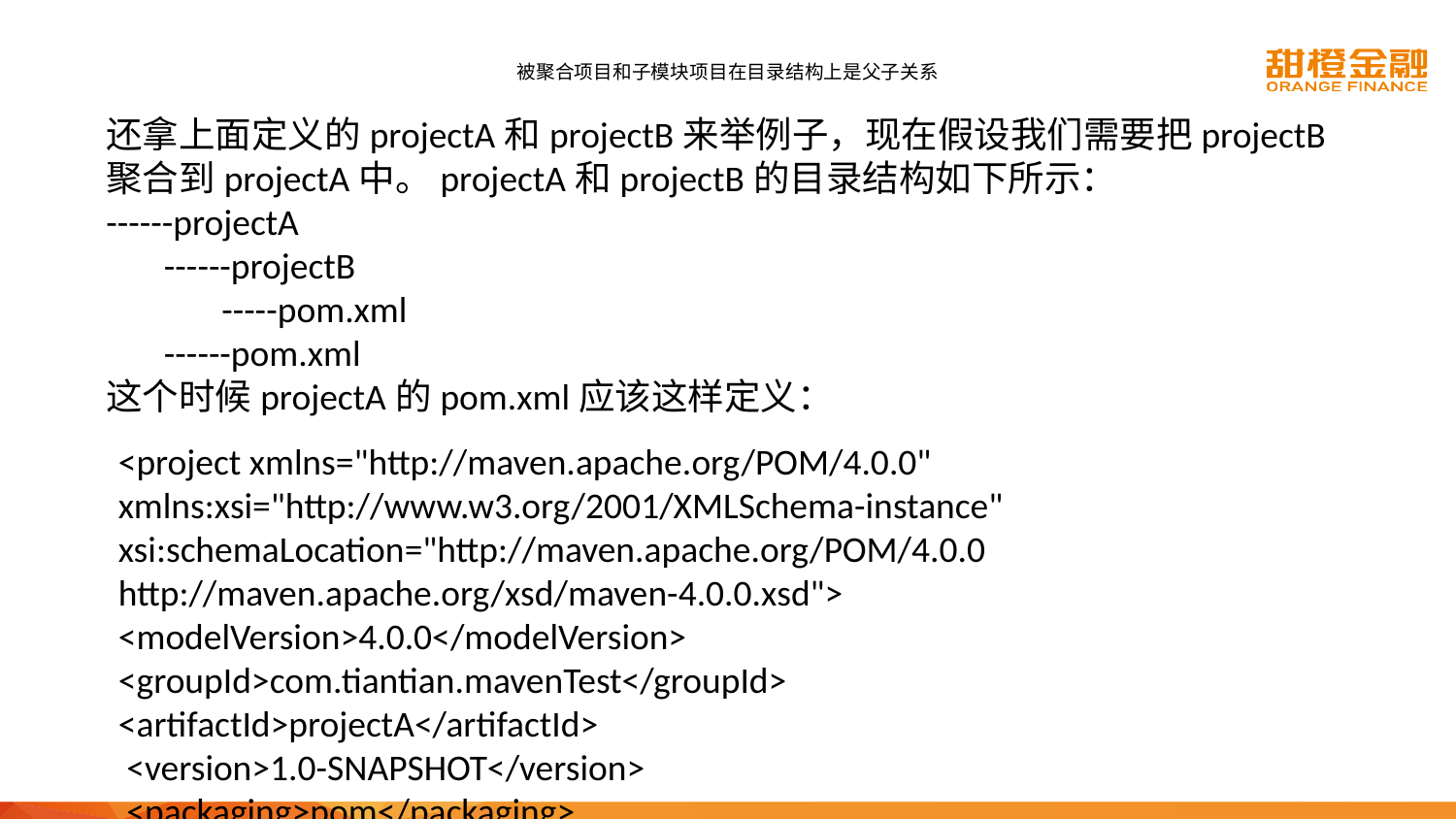

# 被聚合项目和子模块项目在目录结构上是父子关系
还拿上面定义的projectA和projectB来举例子，现在假设我们需要把projectB聚合到projectA中。projectA和projectB的目录结构如下所示：
------projectA
       ------projectB
              -----pom.xml
       ------pom.xml
这个时候projectA的pom.xml应该这样定义：
<project xmlns="http://maven.apache.org/POM/4.0.0" xmlns:xsi="http://www.w3.org/2001/XMLSchema-instance"  xsi:schemaLocation="http://maven.apache.org/POM/4.0.0 http://maven.apache.org/xsd/maven-4.0.0.xsd">  <modelVersion>4.0.0</modelVersion>  <groupId>com.tiantian.mavenTest</groupId>
<artifactId>projectA</artifactId>
 <version>1.0-SNAPSHOT</version>
 <packaging>pom</packaging>
<modules>       <module>projectB</module>
  </modules>
</project>